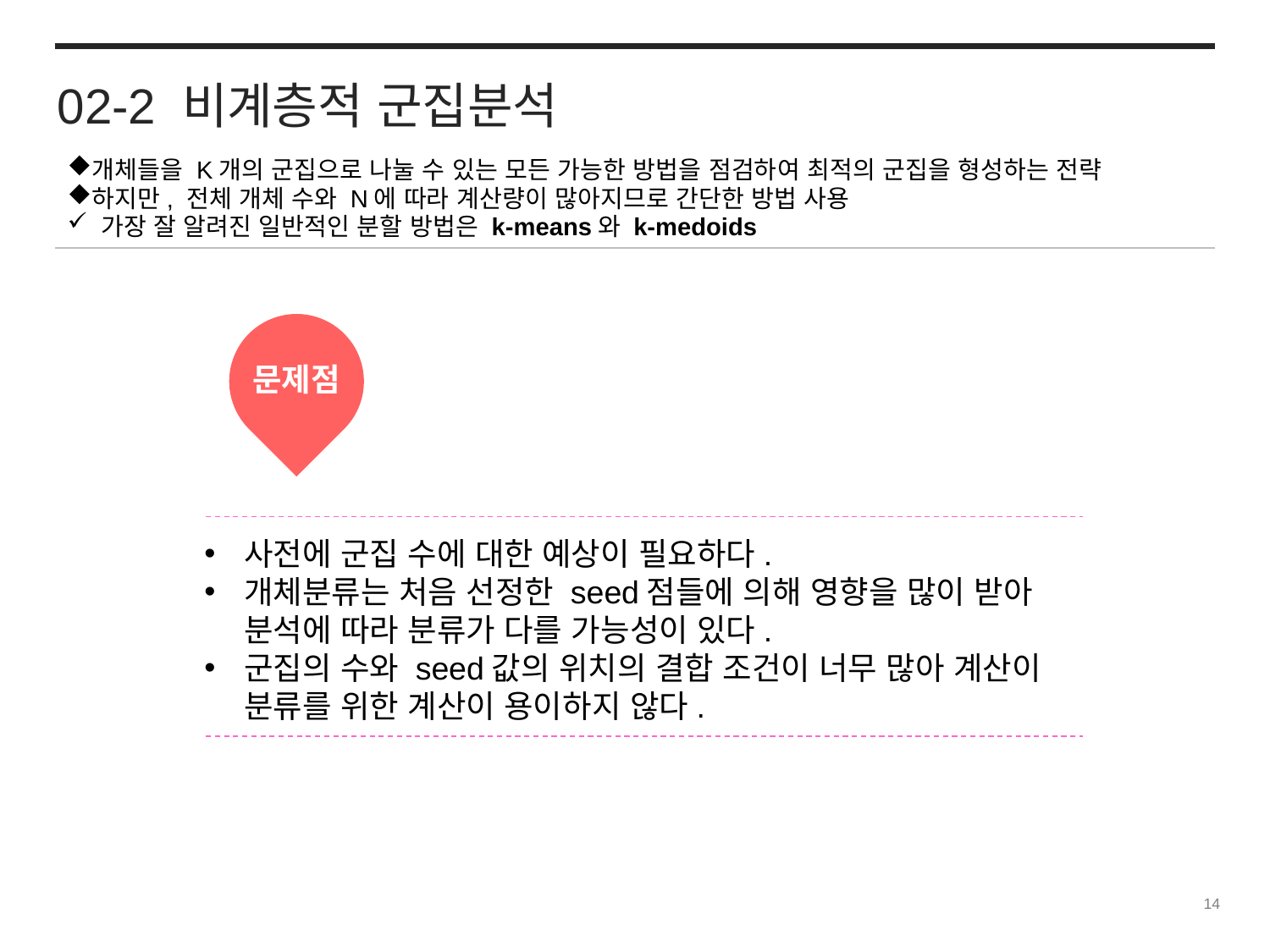

02-2 비계층적 군집분석
개체들을 K개의 군집으로 나눌 수 있는 모든 가능한 방법을 점검하여 최적의 군집을 형성하는 전략
하지만, 전체 개체 수와 N에 따라 계산량이 많아지므로 간단한 방법 사용
 가장 잘 알려진 일반적인 분할 방법은 k-means와 k-medoids

문제점
사전에 군집 수에 대한 예상이 필요하다.
개체분류는 처음 선정한 seed점들에 의해 영향을 많이 받아 분석에 따라 분류가 다를 가능성이 있다.
군집의 수와 seed값의 위치의 결합 조건이 너무 많아 계산이 분류를 위한 계산이 용이하지 않다.